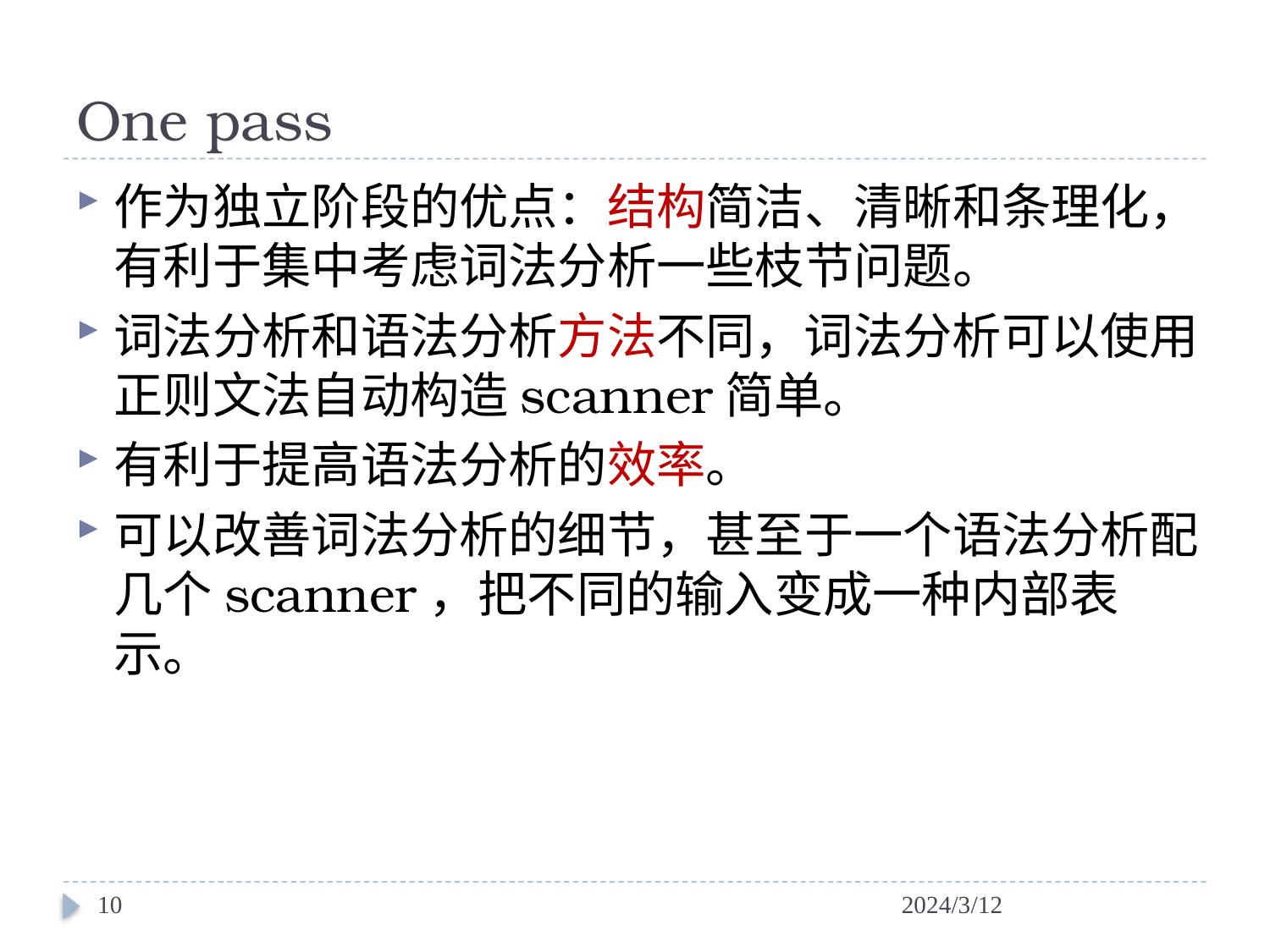

# One pass
作为独立阶段的优点：结构简洁、清晰和条理化，有利于集中考虑词法分析一些枝节问题。
词法分析和语法分析方法不同，词法分析可以使用正则文法自动构造scanner简单。
有利于提高语法分析的效率。
可以改善词法分析的细节，甚至于一个语法分析配几个scanner，把不同的输入变成一种内部表示。

10
2024/3/12